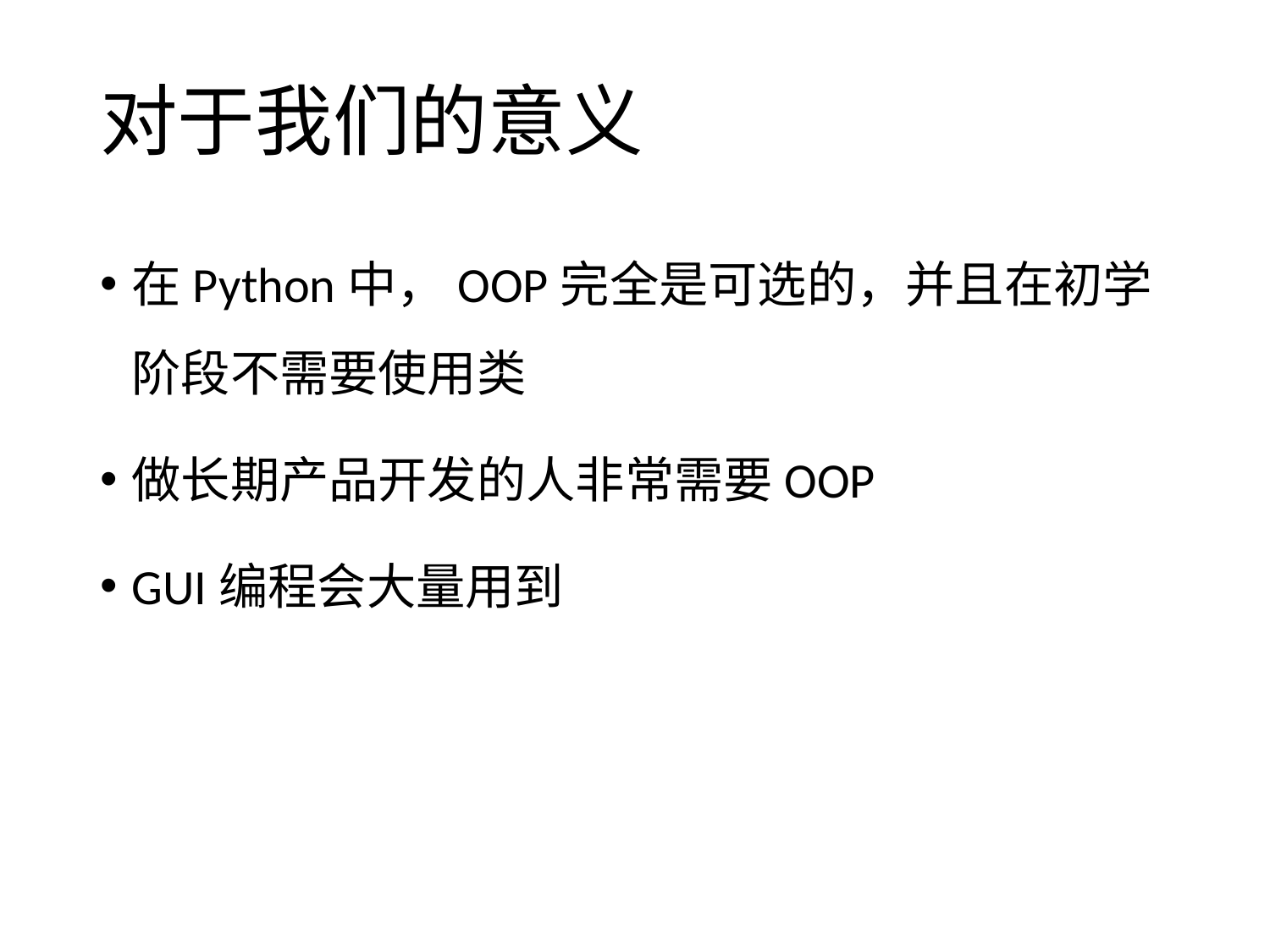

# 对于我们的意义
在Python中，OOP完全是可选的，并且在初学阶段不需要使用类
做长期产品开发的人非常需要OOP
GUI编程会大量用到